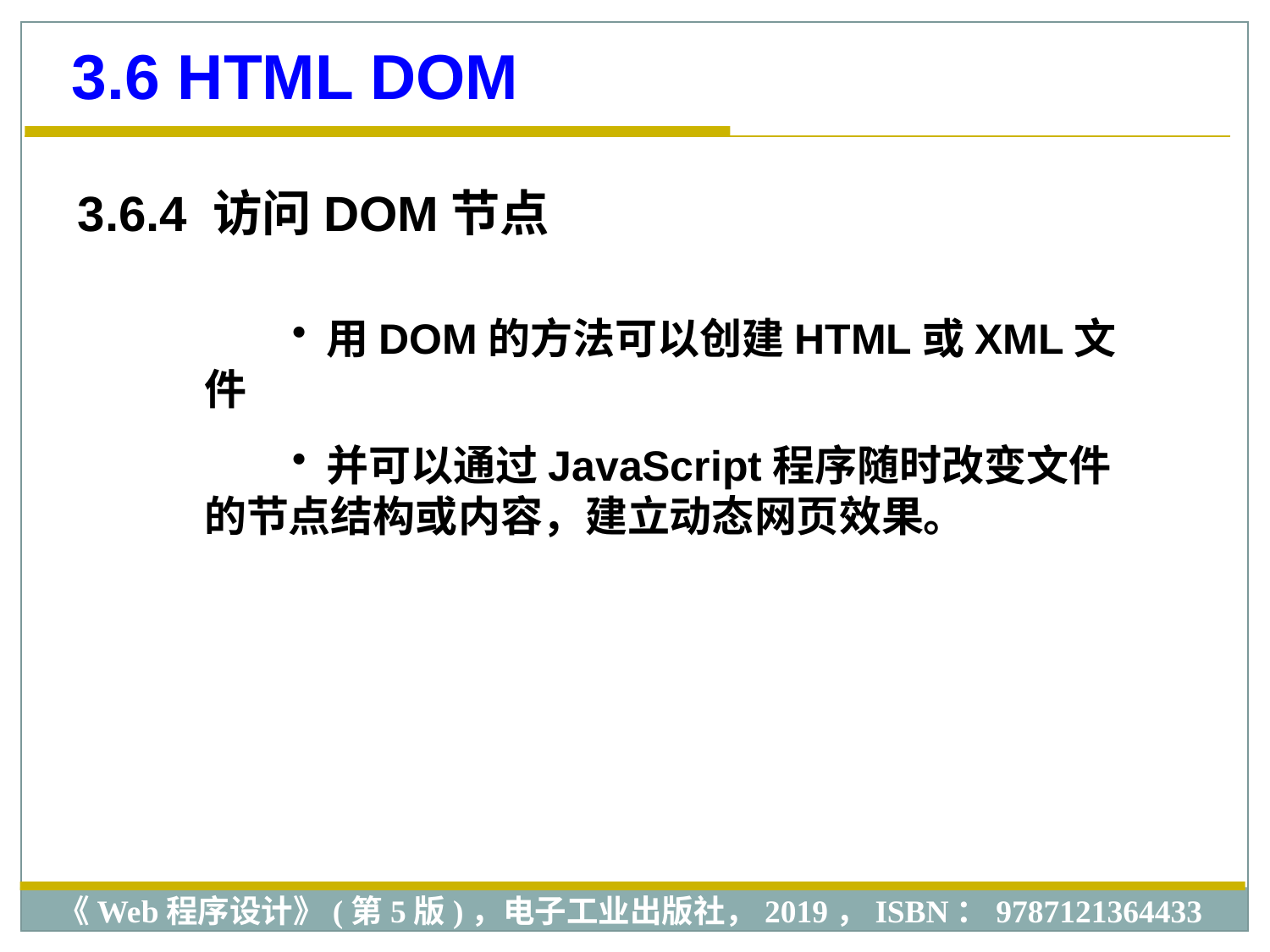

3.6 HTML DOM
3.6.4 访问DOM节点
 用DOM的方法可以创建HTML或XML文件
 并可以通过JavaScript程序随时改变文件的节点结构或内容，建立动态网页效果。